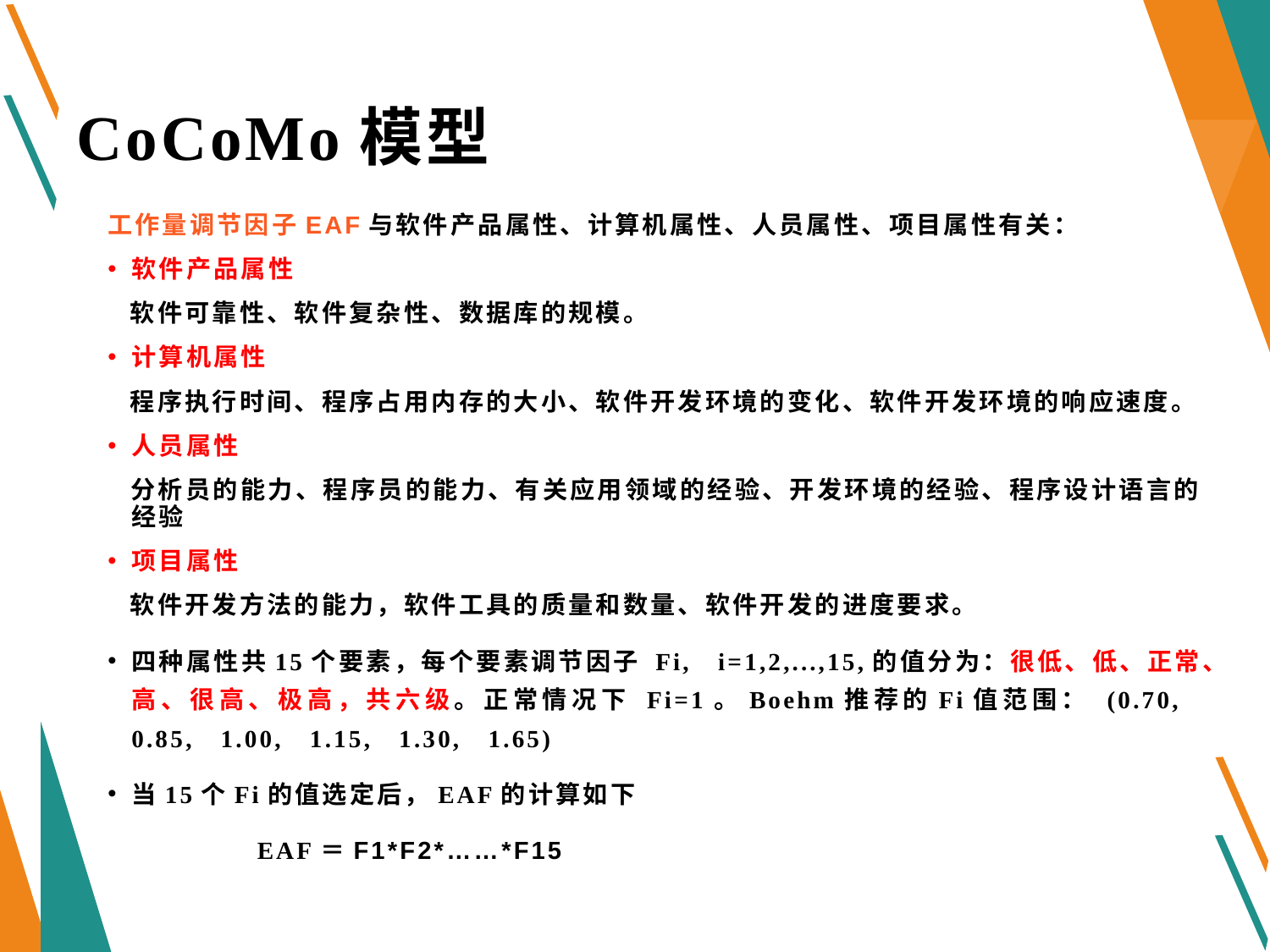

# CoCoMo模型
工作量调节因子EAF与软件产品属性、计算机属性、人员属性、项目属性有关：
软件产品属性
  软件可靠性、软件复杂性、数据库的规模。
计算机属性
  程序执行时间、程序占用内存的大小、软件开发环境的变化、软件开发环境的响应速度。
人员属性
  分析员的能力、程序员的能力、有关应用领域的经验、开发环境的经验、程序设计语言的经验
项目属性
  软件开发方法的能力，软件工具的质量和数量、软件开发的进度要求。
四种属性共15个要素，每个要素调节因子 Fi,   i=1,2,...,15,的值分为：很低、低、正常、高、很高、极高，共六级。正常情况下 Fi=1。Boehm推荐的Fi值范围： (0.70,   0.85,   1.00,   1.15,   1.30,   1.65)
当15个Fi的值选定后，EAF的计算如下
                 EAF＝F1*F2*……*F15